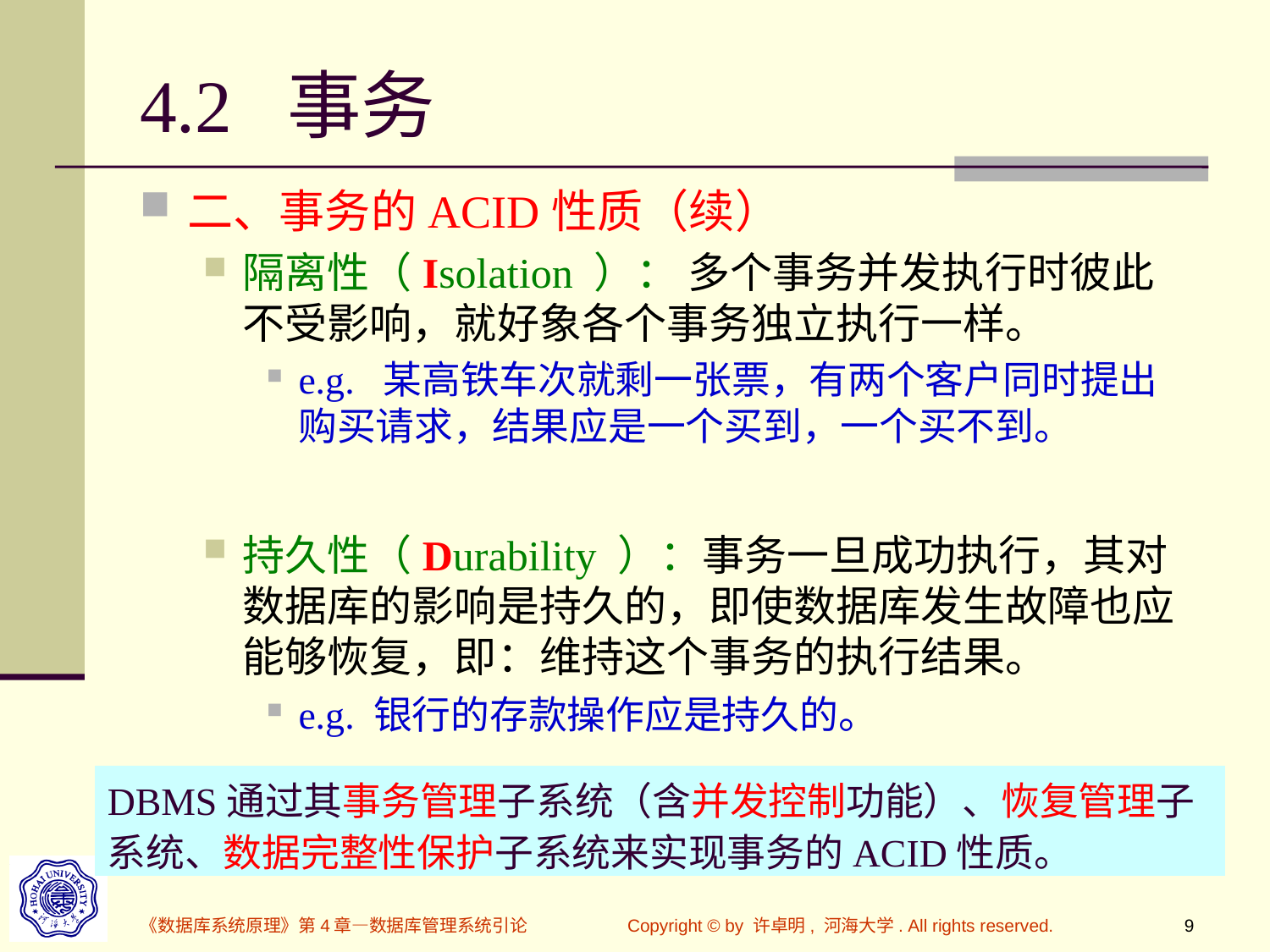

# 4.2  事务
二、事务的ACID性质（续）
隔离性（Isolation ）： 多个事务并发执行时彼此不受影响，就好象各个事务独立执行一样。
e.g.  某高铁车次就剩一张票，有两个客户同时提出购买请求，结果应是一个买到，一个买不到。

持久性（Durability ）：事务一旦成功执行，其对数据库的影响是持久的，即使数据库发生故障也应能够恢复，即：维持这个事务的执行结果。
e.g. 银行的存款操作应是持久的。
DBMS通过其事务管理子系统（含并发控制功能）、恢复管理子系统、数据完整性保护子系统来实现事务的ACID性质。
《数据库系统原理》第4章—数据库管理系统引论
Copyright © by 许卓明, 河海大学. All rights reserved.
9